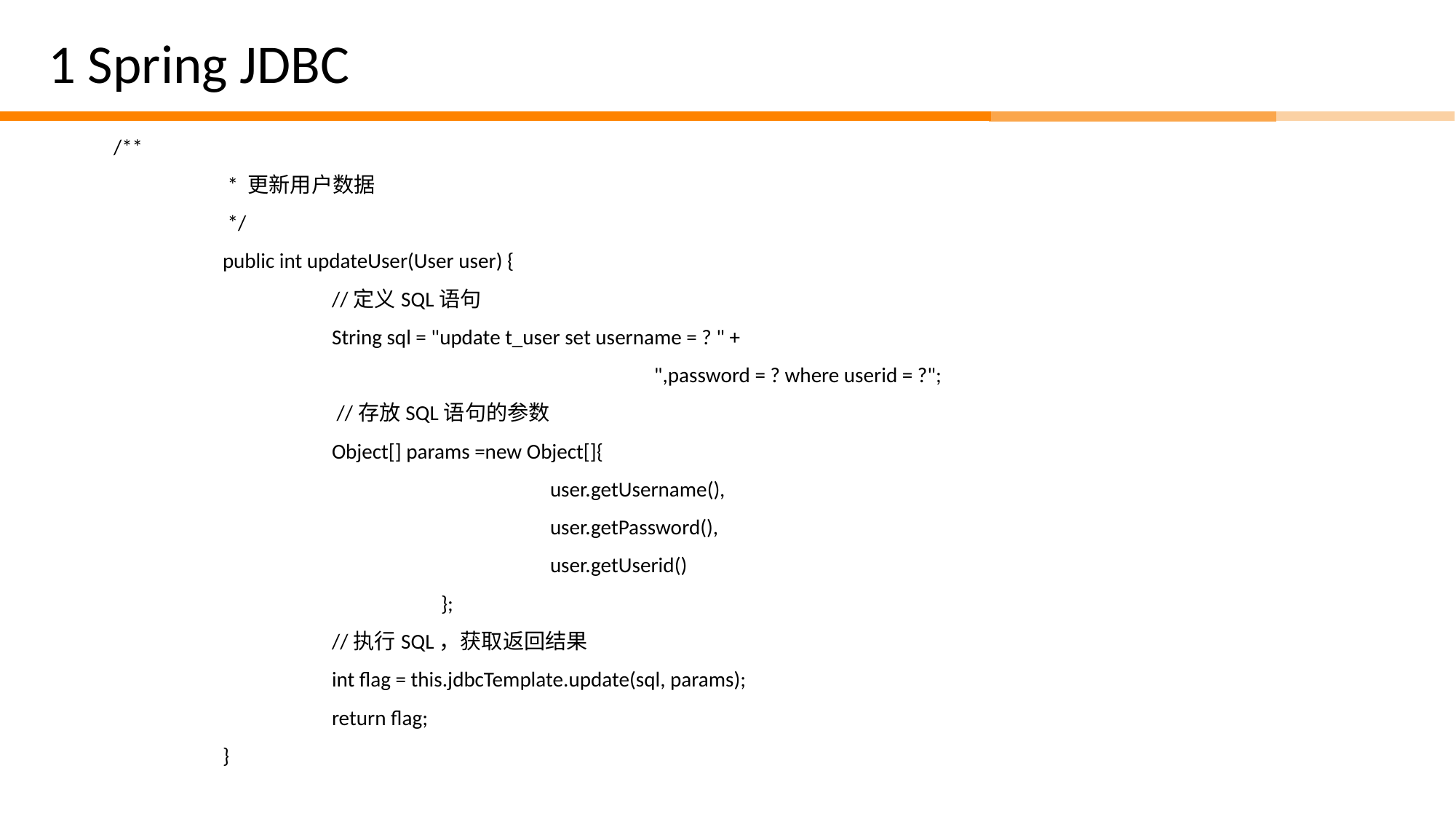

# 1 Spring JDBC
/**
	 * 更新用户数据
	 */
	public int updateUser(User user) {
		//定义SQL语句
		String sql = "update t_user set username = ? " +
				                      ",password = ? where userid = ?";
		 //存放SQL语句的参数
		Object[] params =new Object[]{
				user.getUsername(),
				user.getPassword(),
				user.getUserid()
			};
		//执行SQL，获取返回结果
		int flag = this.jdbcTemplate.update(sql, params);
		return flag;
	}